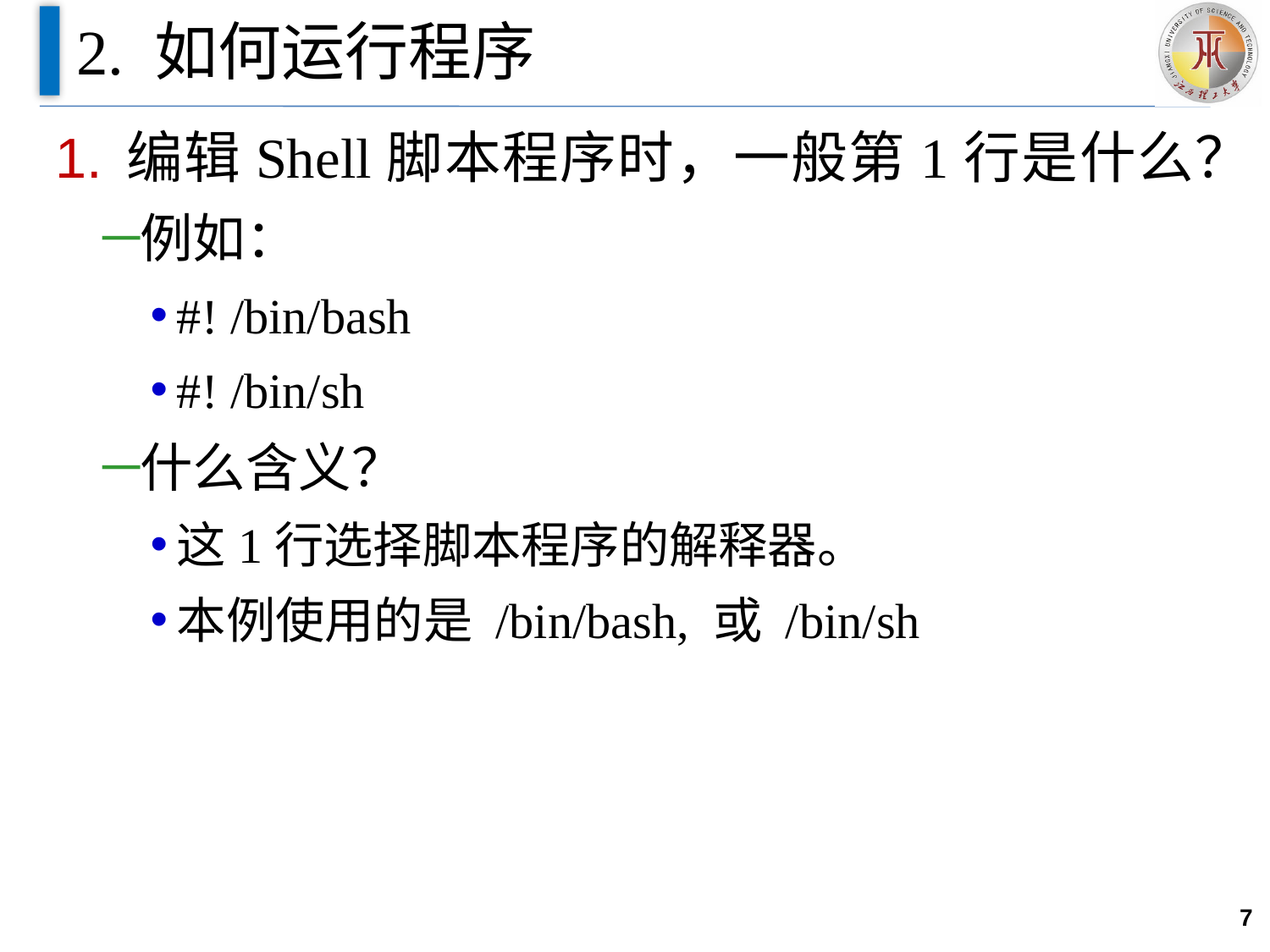

# 2. 如何运行程序
编辑Shell脚本程序时，一般第1行是什么？
例如：
#! /bin/bash
#! /bin/sh
什么含义？
这1行选择脚本程序的解释器。
本例使用的是 /bin/bash, 或 /bin/sh
7